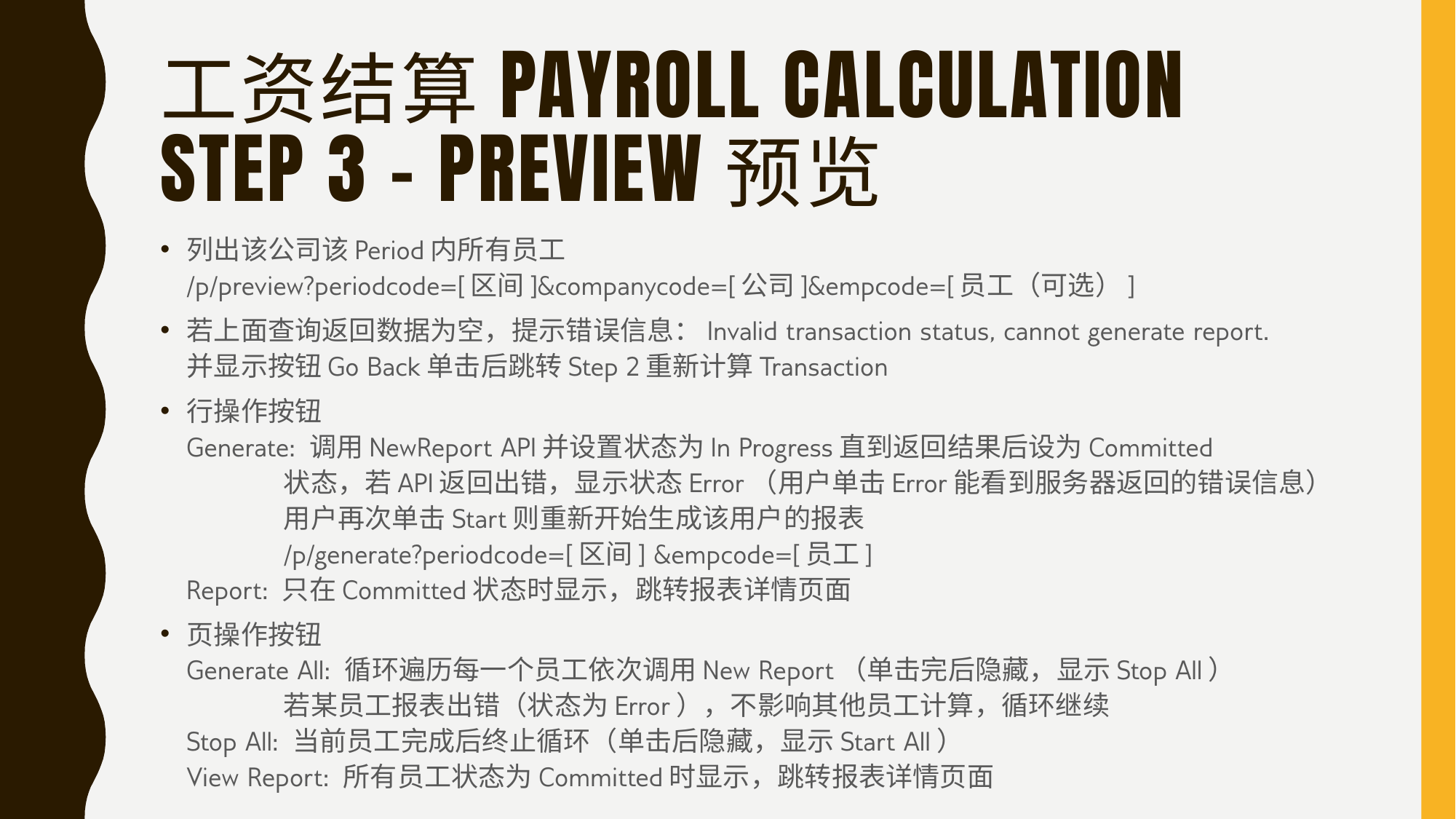

# 工资结算Payroll calculation Step 3 – Preview预览
列出该公司该Period内所有员工
/p/preview?periodcode=[区间]&companycode=[公司]&empcode=[员工（可选）]
若上面查询返回数据为空，提示错误信息：Invalid transaction status, cannot generate report.
并显示按钮Go Back单击后跳转Step 2重新计算Transaction
行操作按钮
Generate: 调用NewReport API并设置状态为In Progress直到返回结果后设为Committed
	状态，若API返回出错，显示状态Error（用户单击Error能看到服务器返回的错误信息）
	用户再次单击Start则重新开始生成该用户的报表
	/p/generate?periodcode=[区间] &empcode=[员工]
Report: 只在Committed状态时显示，跳转报表详情页面
页操作按钮
Generate All: 循环遍历每一个员工依次调用New Report（单击完后隐藏，显示Stop All）
	若某员工报表出错（状态为Error），不影响其他员工计算，循环继续
Stop All: 当前员工完成后终止循环（单击后隐藏，显示Start All）
View Report: 所有员工状态为Committed时显示，跳转报表详情页面